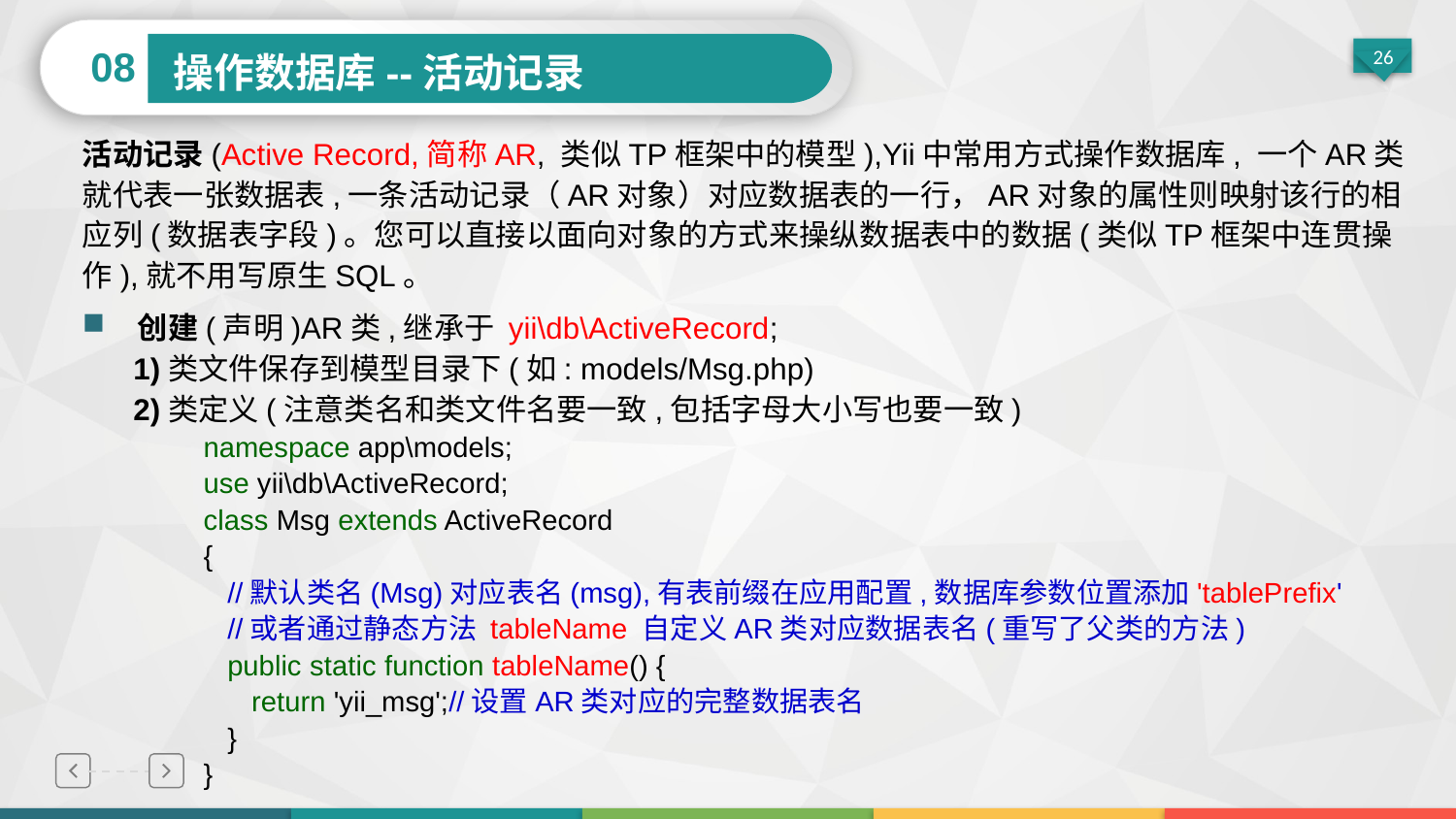

08
操作数据库--活动记录
活动记录(Active Record,简称AR, 类似TP框架中的模型),Yii中常用方式操作数据库, 一个AR类就代表一张数据表,一条活动记录（AR对象）对应数据表的一行，AR对象的属性则映射该行的相应列(数据表字段)。您可以直接以面向对象的方式来操纵数据表中的数据(类似TP框架中连贯操作),就不用写原生SQL。
  创建(声明)AR类,继承于 yii\db\ActiveRecord;
      1)类文件保存到模型目录下(如: models/Msg.php)
      2)类定义(注意类名和类文件名要一致,包括字母大小写也要一致)
      namespace app\models;
      use yii\db\ActiveRecord;
      class Msg extends ActiveRecord
      {
         //默认类名(Msg)对应表名(msg),有表前缀在应用配置,数据库参数位置添加'tablePrefix'
         //或者通过静态方法 tableName 自定义AR类对应数据表名(重写了父类的方法)
         public static function tableName() {
            return 'yii_msg';//设置AR类对应的完整数据表名
         }
      }